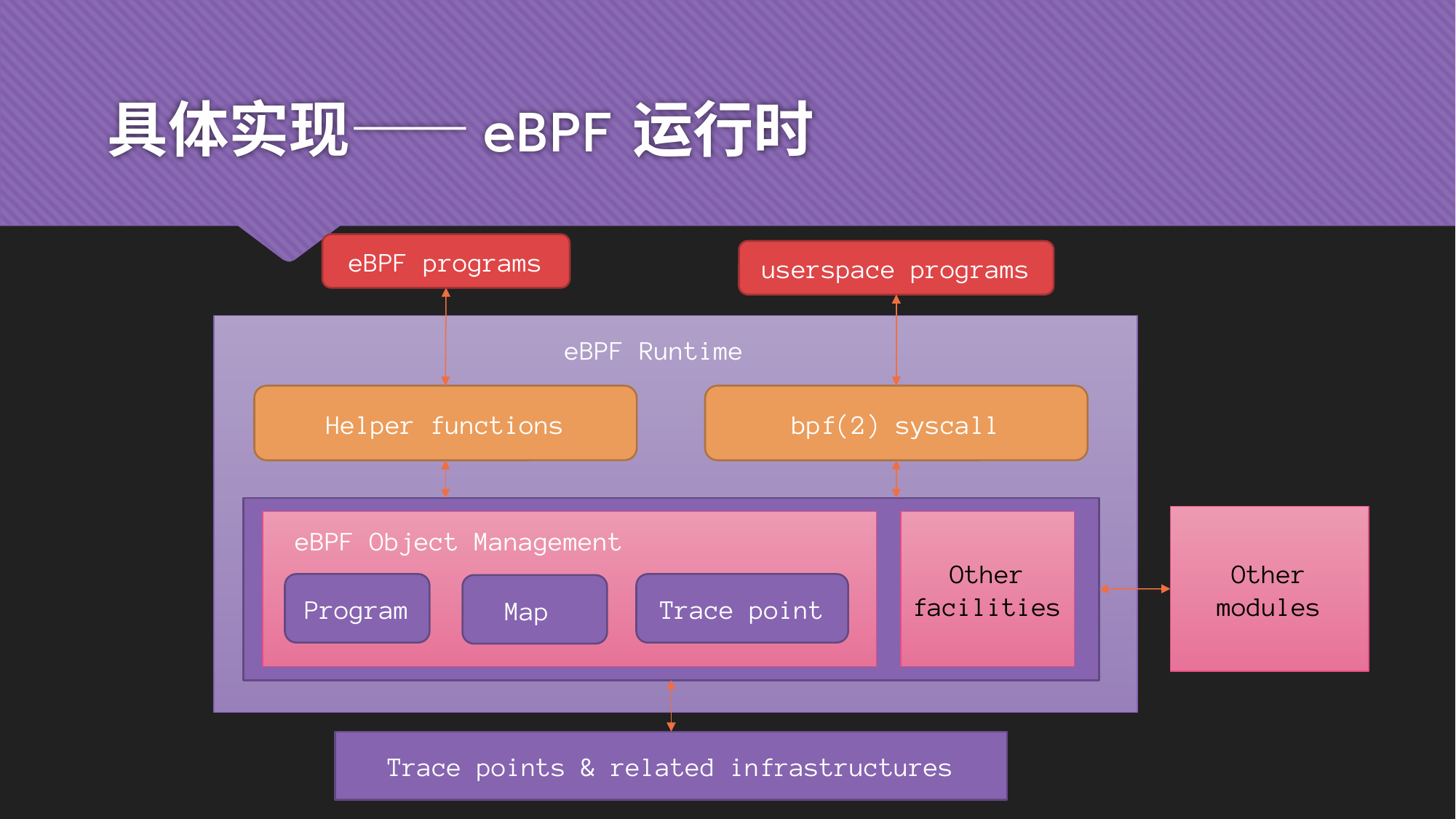

# 具体实现——eBPF运行时
eBPF programs
userspace programs

eBPF Runtime
Helper functions
bpf(2) syscall

Other modules

Other facilities
eBPF Object Management
Trace point
Program
Map
Trace points & related infrastructures